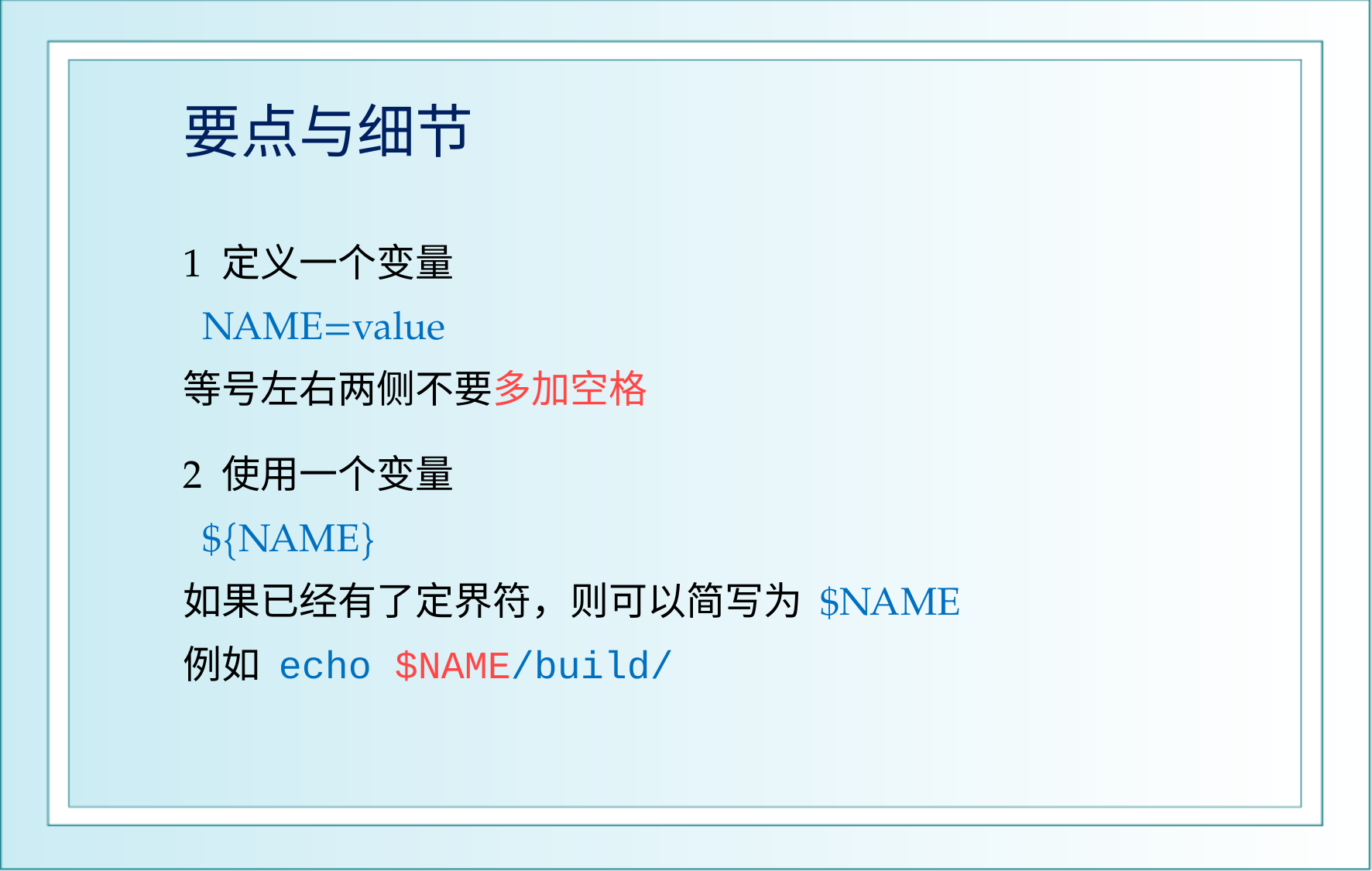

# 要点与细节
1 定义一个变量
  NAME=value
等号左右两侧不要多加空格
2 使用一个变量
  ${NAME}
如果已经有了定界符，则可以简写为 $NAME
例如 echo $NAME/build/